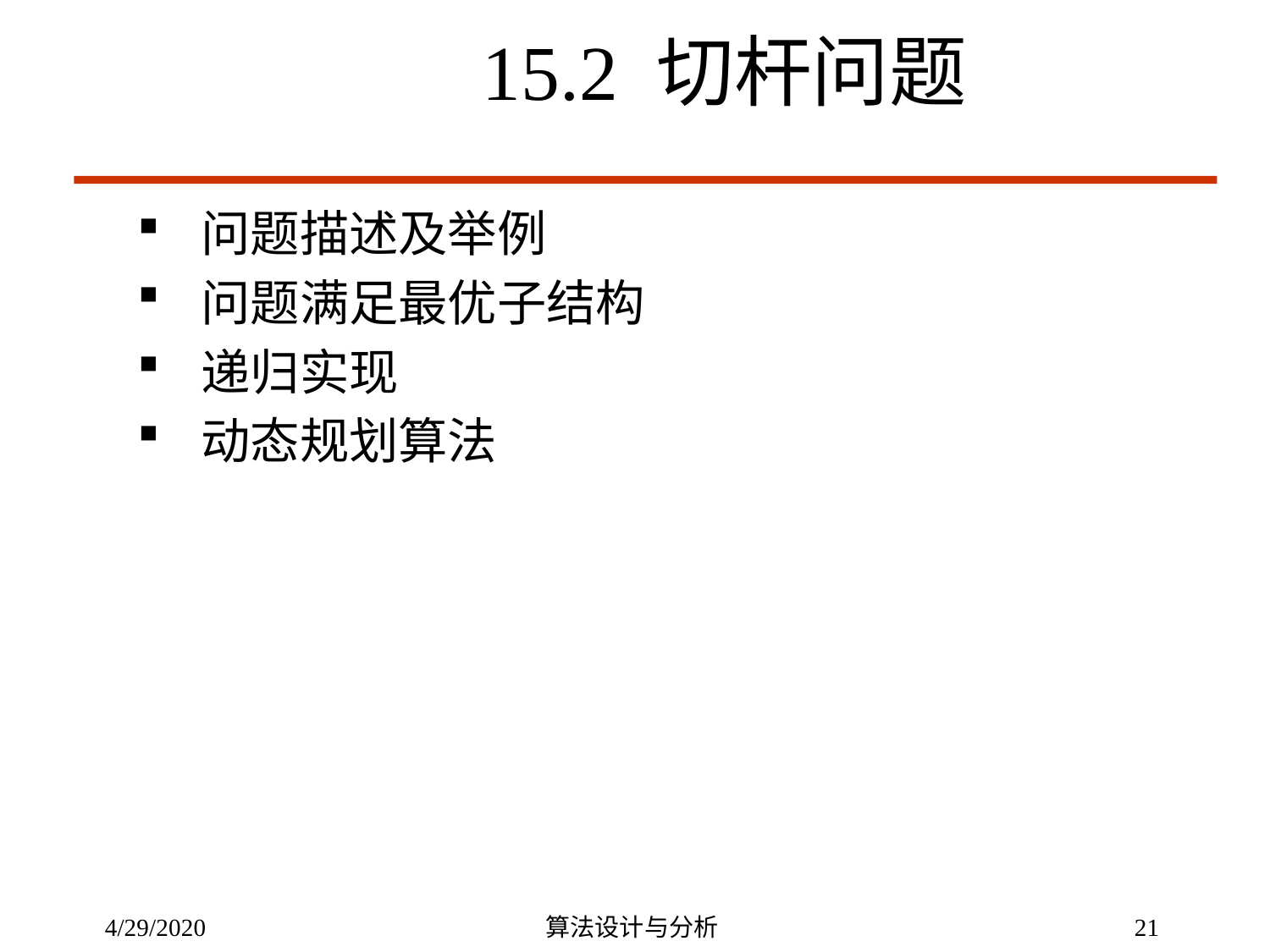

15.2 切杆问题
问题描述及举例
问题满足最优子结构
递归实现
动态规划算法

4/29/2020
算法设计与分析
21